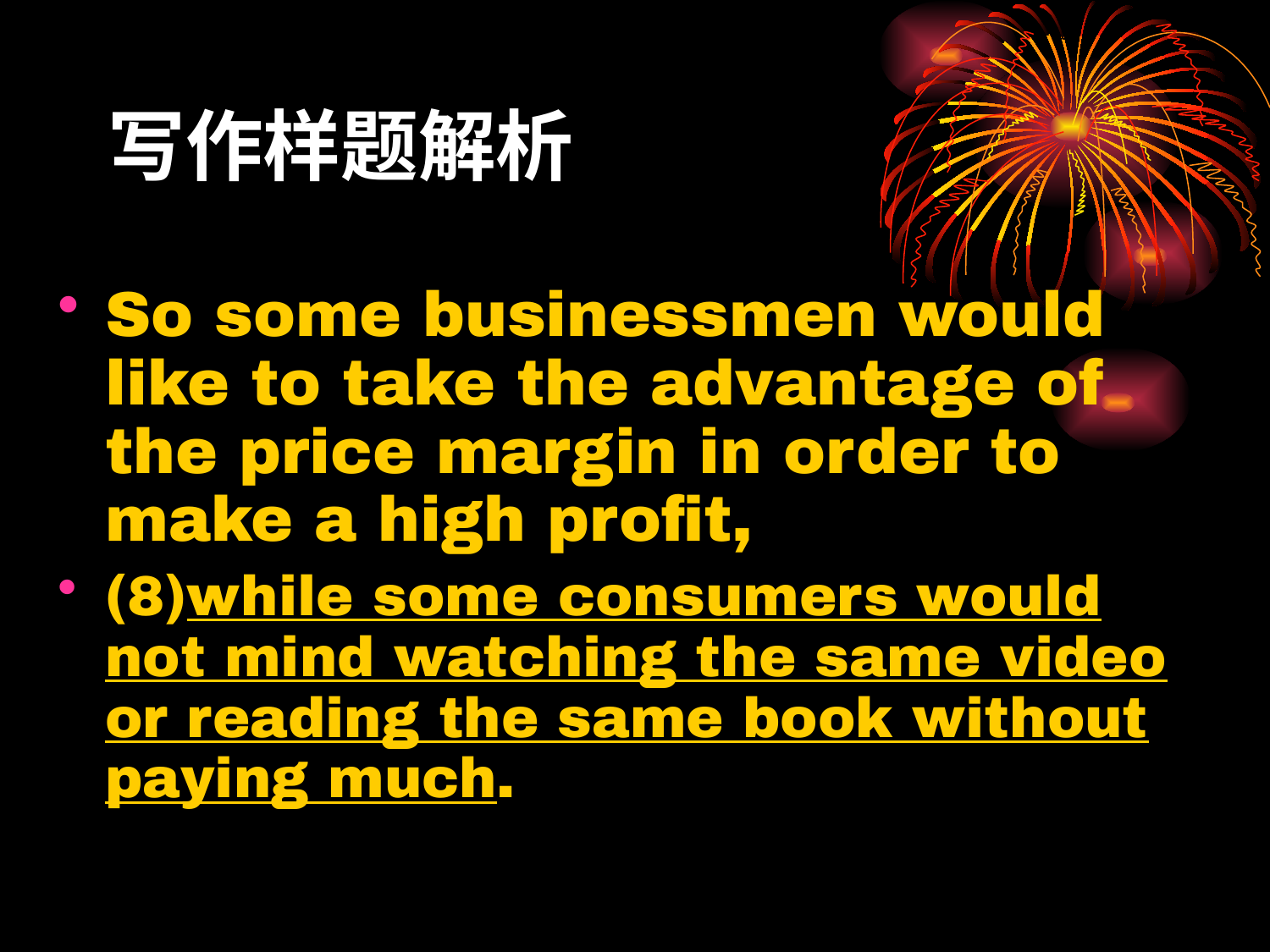

# 写作样题解析
So some businessmen would like to take the advantage of the price margin in order to make a high profit,
(8)while some consumers would not mind watching the same video or reading the same book without paying much.